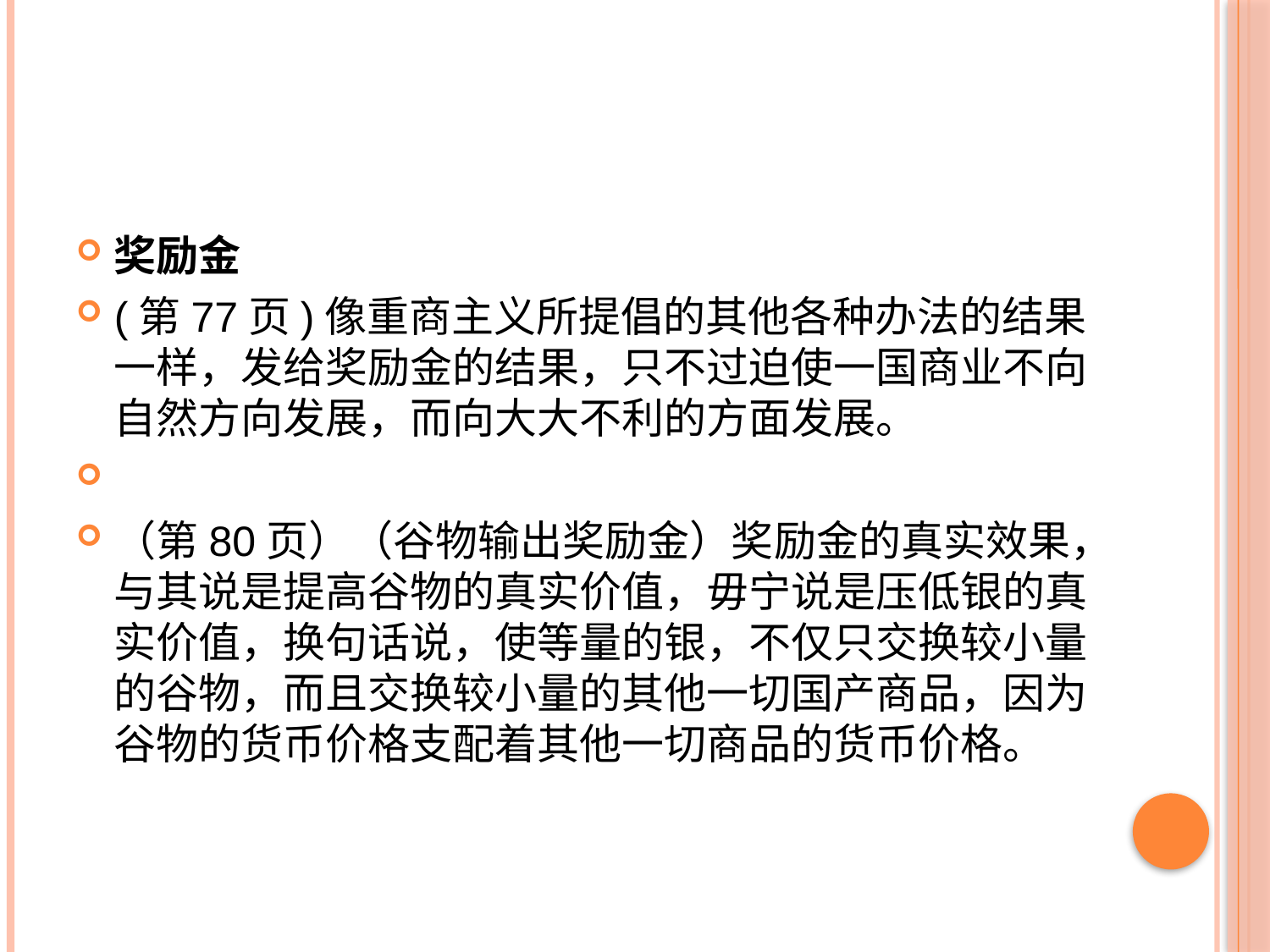

#
奖励金
(第77页)像重商主义所提倡的其他各种办法的结果一样，发给奖励金的结果，只不过迫使一国商业不向自然方向发展，而向大大不利的方面发展。

（第80页）（谷物输出奖励金）奖励金的真实效果，与其说是提高谷物的真实价值，毋宁说是压低银的真实价值，换句话说，使等量的银，不仅只交换较小量的谷物，而且交换较小量的其他一切国产商品，因为谷物的货币价格支配着其他一切商品的货币价格。